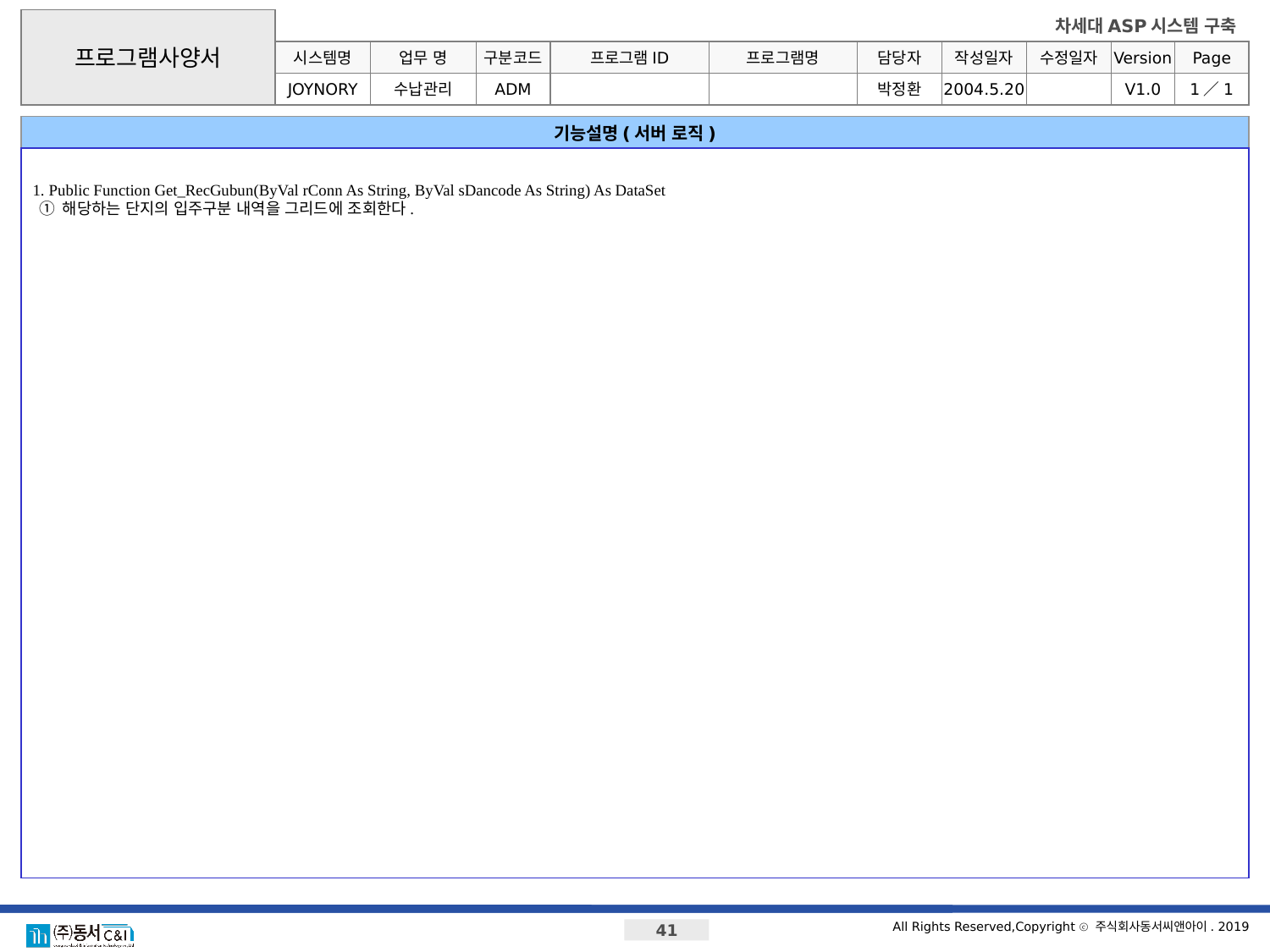

프로그램사양서
시스템명
업무 명
구분코드
프로그램ID
프로그램명
기능설명(서버 로직)
 1. Public Function Get_RecGubun(ByVal rConn As String, ByVal sDancode As String) As DataSet
   ① 해당하는 단지의 입주구분 내역을 그리드에 조회한다.